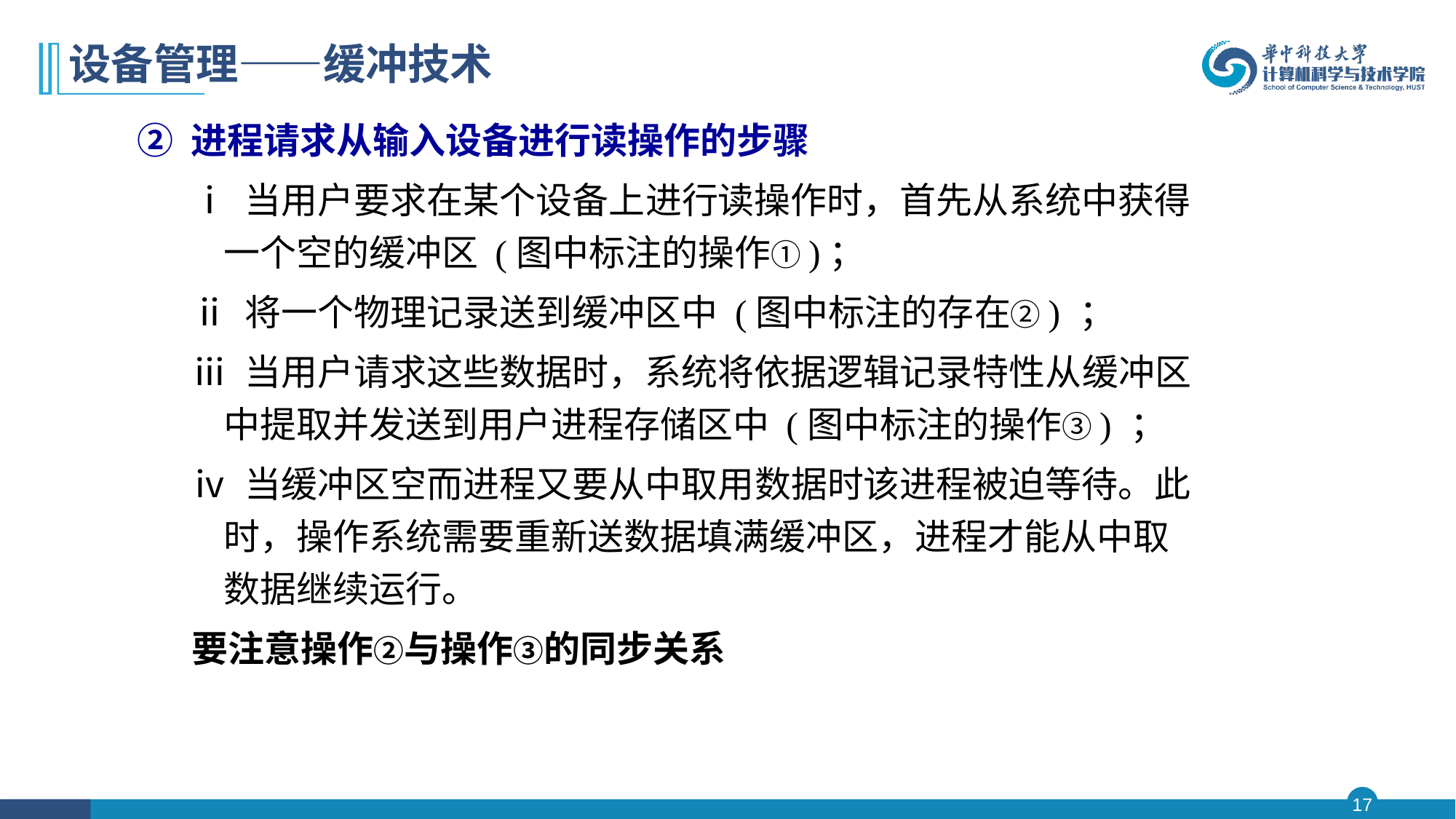

# 设备管理——缓冲技术
② 进程请求从输入设备进行读操作的步骤
ⅰ 当用户要求在某个设备上进行读操作时，首先从系统中获得一个空的缓冲区 (图中标注的操作①)；
ⅱ 将一个物理记录送到缓冲区中 (图中标注的存在②) ；
ⅲ 当用户请求这些数据时，系统将依据逻辑记录特性从缓冲区中提取并发送到用户进程存储区中 (图中标注的操作③) ；
ⅳ 当缓冲区空而进程又要从中取用数据时该进程被迫等待。此时，操作系统需要重新送数据填满缓冲区，进程才能从中取数据继续运行。
要注意操作②与操作③的同步关系